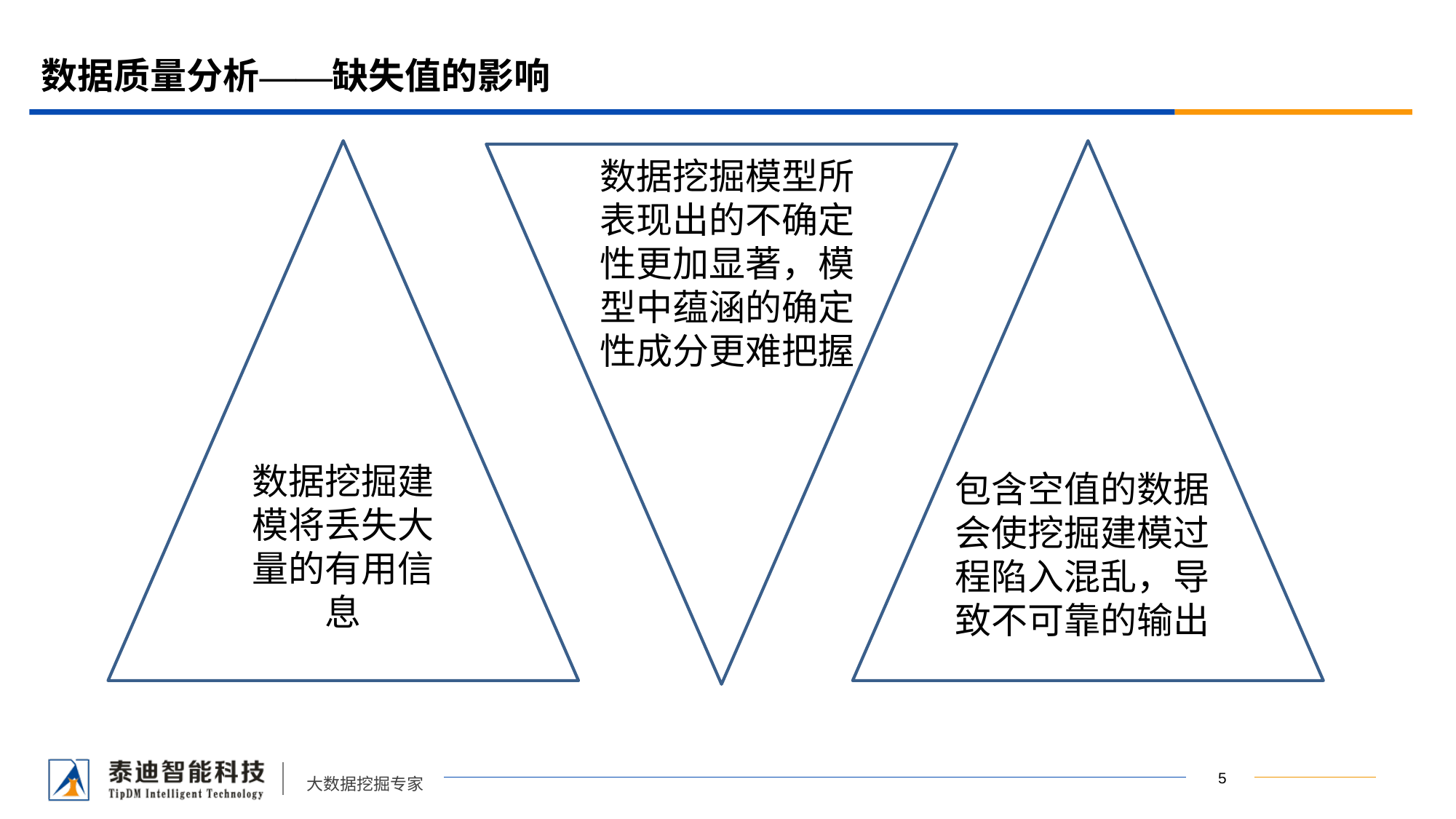

# 数据质量分析——缺失值的影响
数据挖掘建模将丢失大量的有用信息

数据挖掘模型所表现出的不确定性更加显著，模型中蕴涵的确定性成分更难把握
包含空值的数据会使挖掘建模过程陷入混乱，导致不可靠的输出